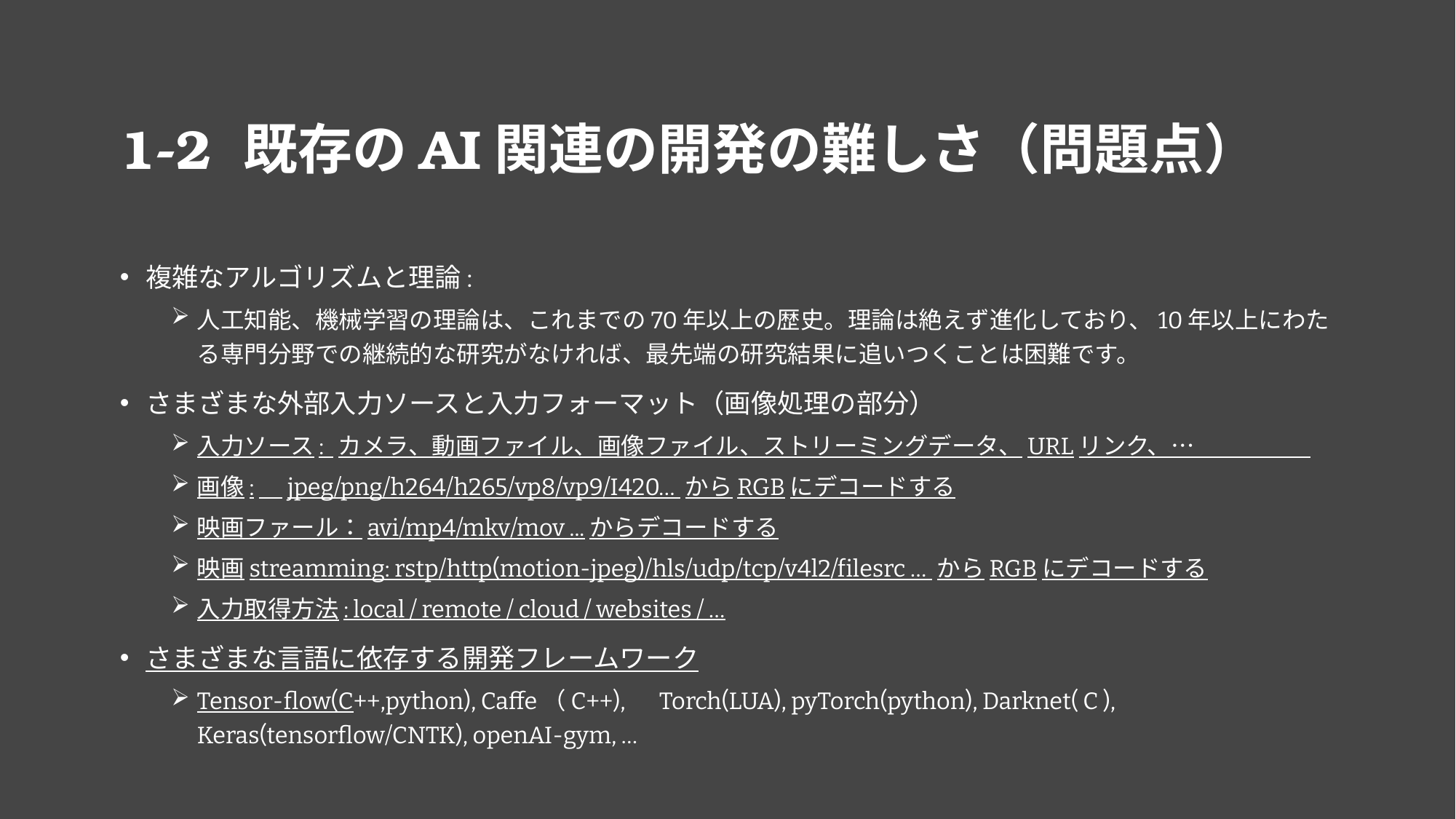

# 1-2 既存のAI関連の開発の難しさ（問題点）
複雑なアルゴリズムと理論:
人工知能、機械学習の理論は、これまでの70年以上の歴史。理論は絶えず進化しており、10年以上にわたる専門分野での継続的な研究がなければ、最先端の研究結果に追いつくことは困難です。
さまざまな外部入力ソースと入力フォーマット（画像処理の部分）
入力ソース:  カメラ、動画ファイル、画像ファイル、ストリーミングデータ、URLリンク、…
画像:　jpeg/png/h264/h265/vp8/vp9/I420… からRGBにデコードする
映画ファール：avi/mp4/mkv/mov ...からデコードする
映画streamming: rstp/http(motion-jpeg)/hls/udp/tcp/v4l2/filesrc … からRGBにデコードする
入力取得方法: local / remote / cloud / websites / …
さまざまな言語に依存する開発フレームワーク
Tensor-flow(C++,python), Caffe（C++),　Torch(LUA), pyTorch(python), Darknet( C ), Keras(tensorflow/CNTK), openAI-gym, …